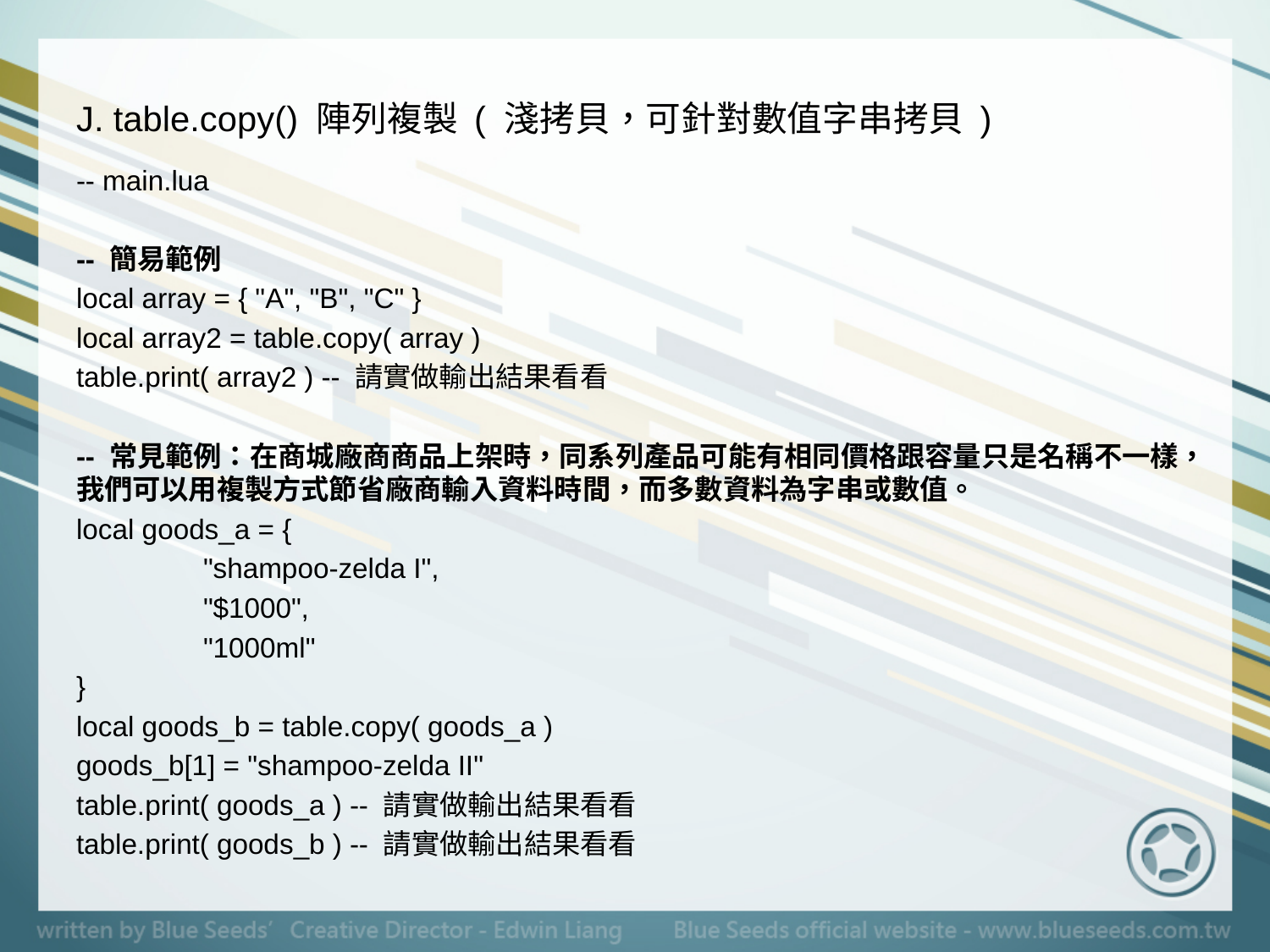

# J. table.copy() 陣列複製 ( 淺拷貝，可針對數值字串拷貝 )
-- main.lua

-- 簡易範例
local array = { "A", "B", "C" }
local array2 = table.copy( array )
table.print( array2 ) -- 請實做輸出結果看看

-- 常見範例：在商城廠商商品上架時，同系列產品可能有相同價格跟容量只是名稱不一樣，我們可以用複製方式節省廠商輸入資料時間，而多數資料為字串或數值。
local goods_a = {
	"shampoo-zelda I",
	"$1000",
	"1000ml"
}
local goods_b = table.copy( goods_a )
goods_b[1] = "shampoo-zelda II"
table.print( goods_a ) -- 請實做輸出結果看看
table.print( goods_b ) -- 請實做輸出結果看看